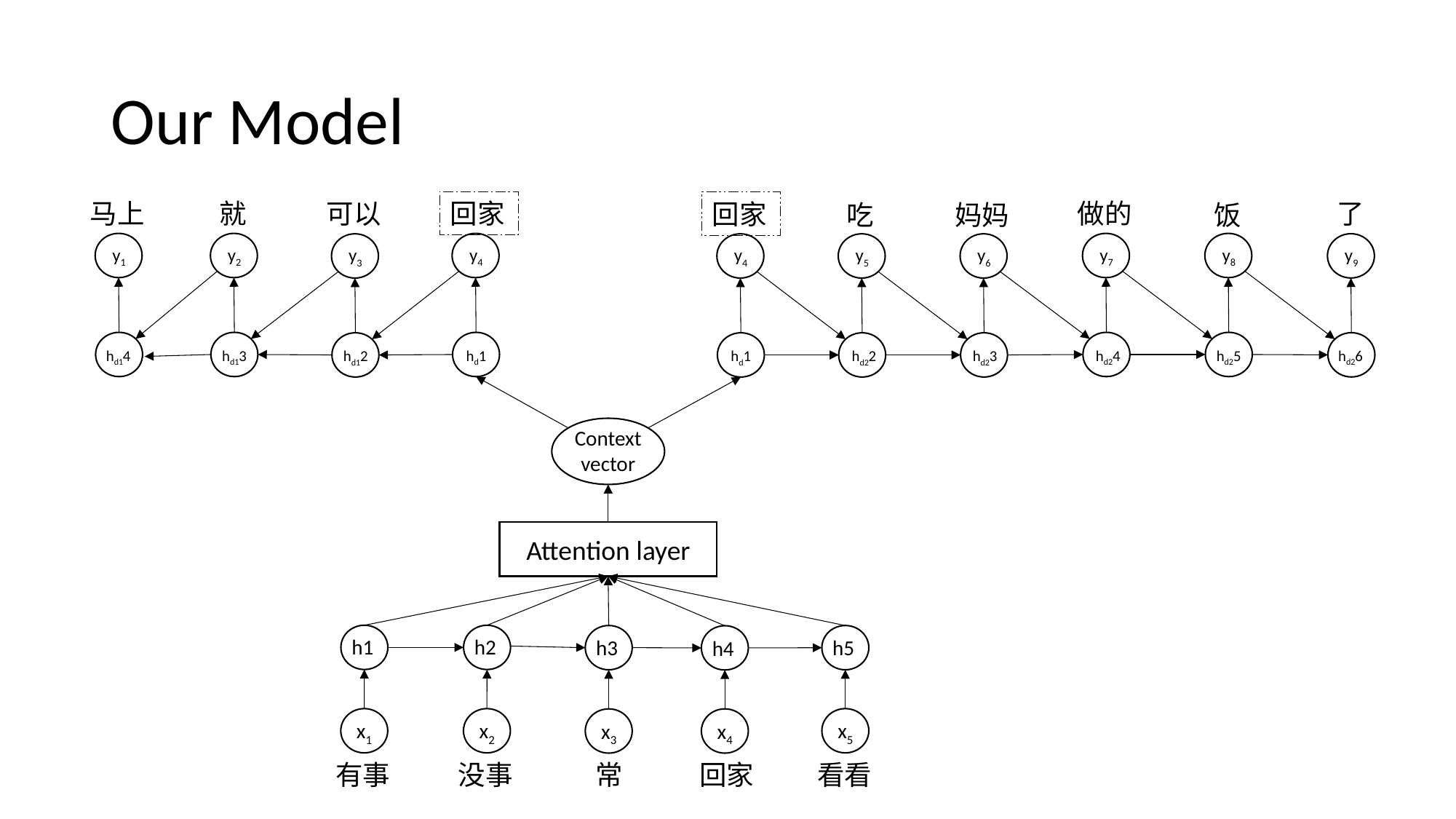

# Our Model
回家
做的
了
马上
就
可以
回家
吃
妈妈
饭

y1
y2
y4
y7
y8
y9
y3
y4
y5
y6

hd14
hd13
hd1
hd24
hd25
hd26
hd12
hd1
hd22
hd23

Context vector
Attention layer

h1
h2
h3
h5
h4

x5
x1
x2
x4
x3
有事
没事
看看
常
回家